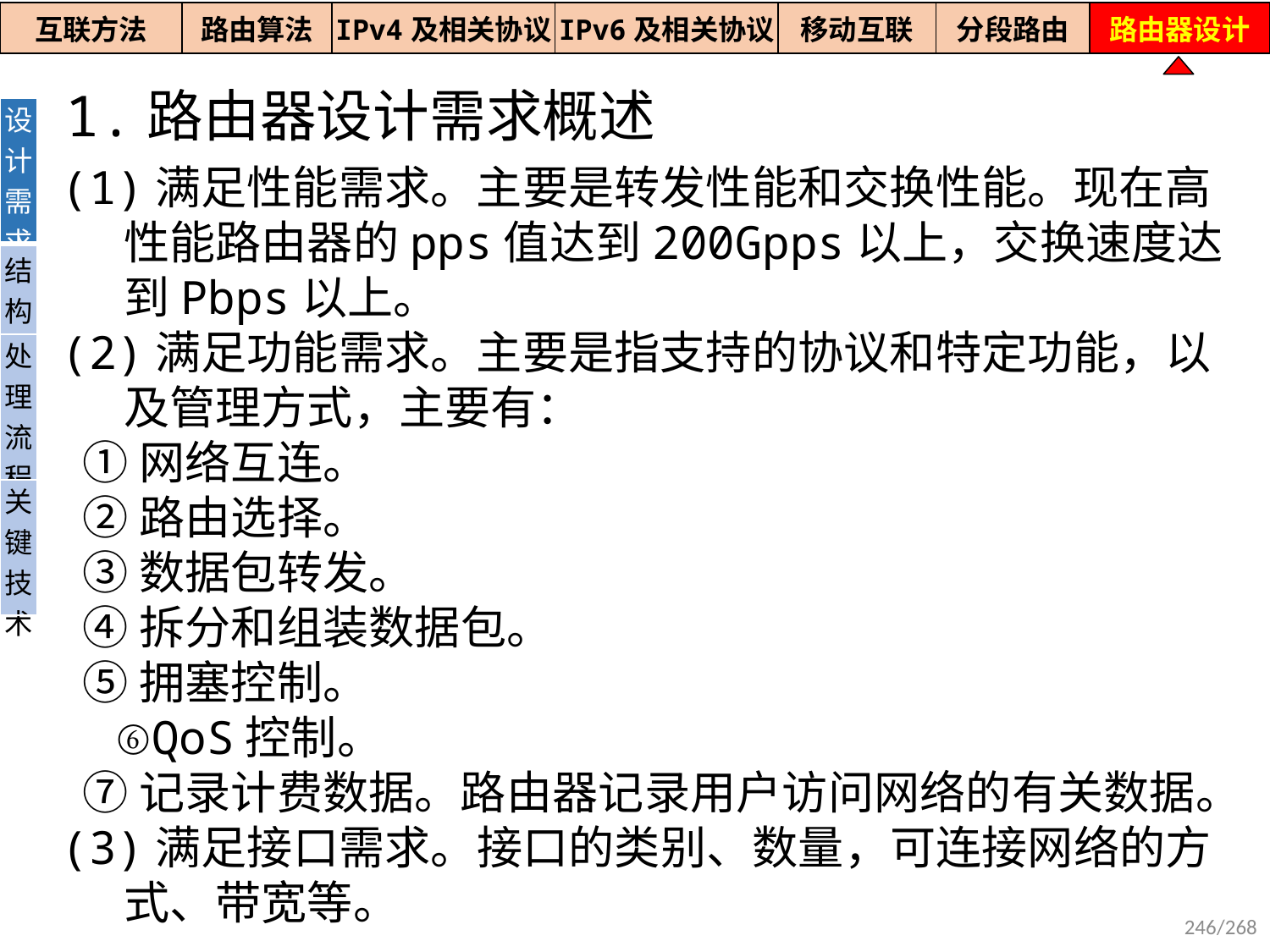

| 互联方法 | 路由算法 | IPv4及相关协议 | IPv6及相关协议 | 移动互联 | 分段路由 | 路由器设计 |
| --- | --- | --- | --- | --- | --- | --- |

1.路由器设计需求概述
| 设计需求 |
| --- |
| 结构 |
| 处理流程 |
| 关键技术 |
(1)满足性能需求。主要是转发性能和交换性能。现在高性能路由器的pps值达到200Gpps以上，交换速度达到Pbps以上。
(2)满足功能需求。主要是指支持的协议和特定功能，以及管理方式，主要有：
  ①网络互连。
  ②路由选择。
  ③数据包转发。
  ④拆分和组装数据包。
  ⑤拥塞控制。
  ⑥QoS控制。
  ⑦记录计费数据。路由器记录用户访问网络的有关数据。
(3)满足接口需求。接口的类别、数量，可连接网络的方式、带宽等。
246/268